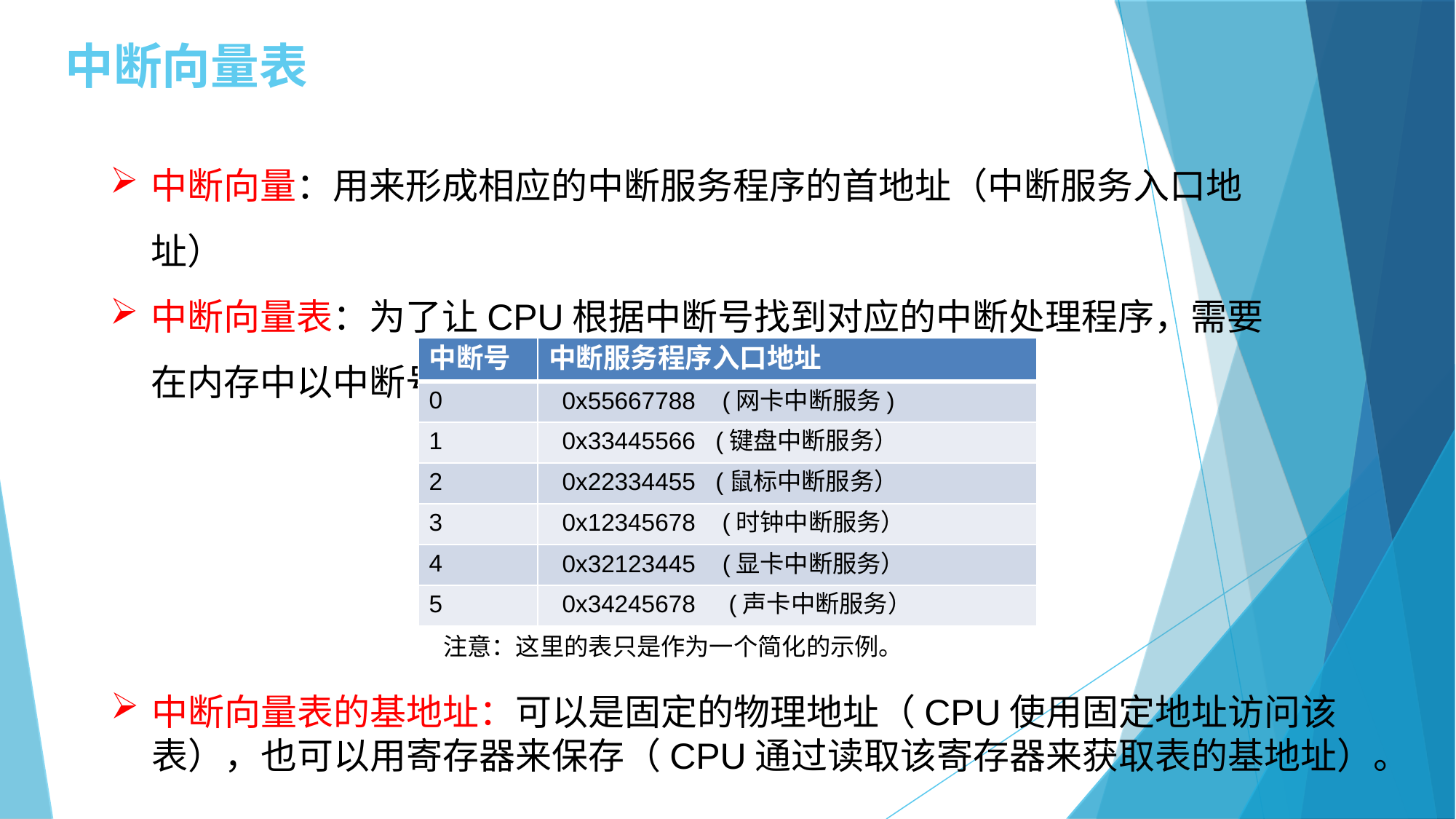

中断向量表
中断向量：用来形成相应的中断服务程序的首地址（中断服务入口地址）
中断向量表：为了让CPU根据中断号找到对应的中断处理程序，需要在内存中以中断号为索引，建立一张表，例如：
| 中断号 | 中断服务程序入口地址 |
| --- | --- |
| 0 | 0x55667788 (网卡中断服务) |
| 1 | 0x33445566 (键盘中断服务） |
| 2 | 0x22334455 (鼠标中断服务） |
| 3 | 0x12345678 (时钟中断服务） |
| 4 | 0x32123445 (显卡中断服务） |
| 5 | 0x34245678 (声卡中断服务） |
注意：这里的表只是作为一个简化的示例。
中断向量表的基地址：可以是固定的物理地址（CPU使用固定地址访问该表），也可以用寄存器来保存（CPU通过读取该寄存器来获取表的基地址）。